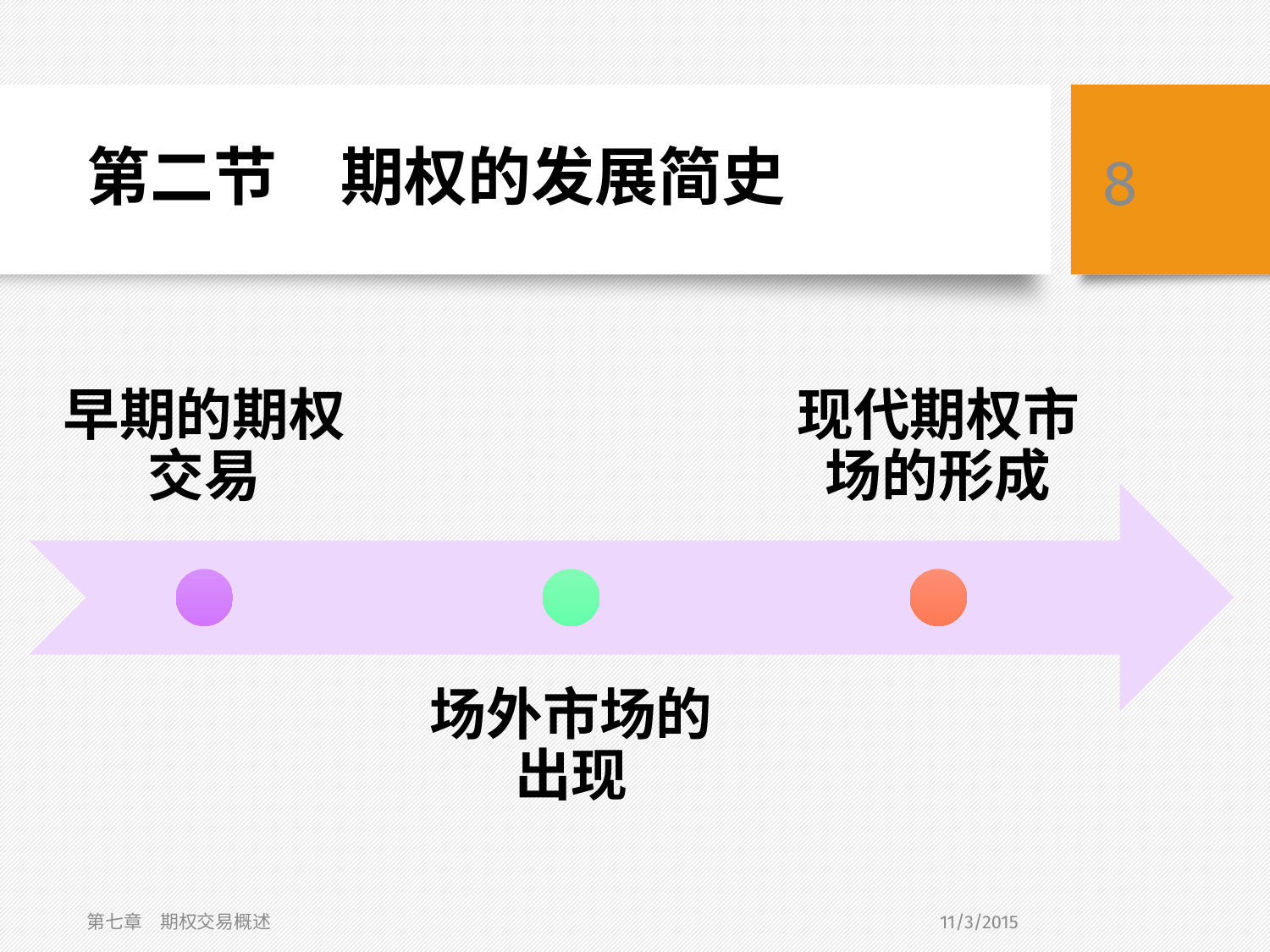

# 第二节　期权的发展简史
8
早期的期权交易
场外市场的出现
现代期权市场的形成
11/3/2015
第七章　期权交易概述